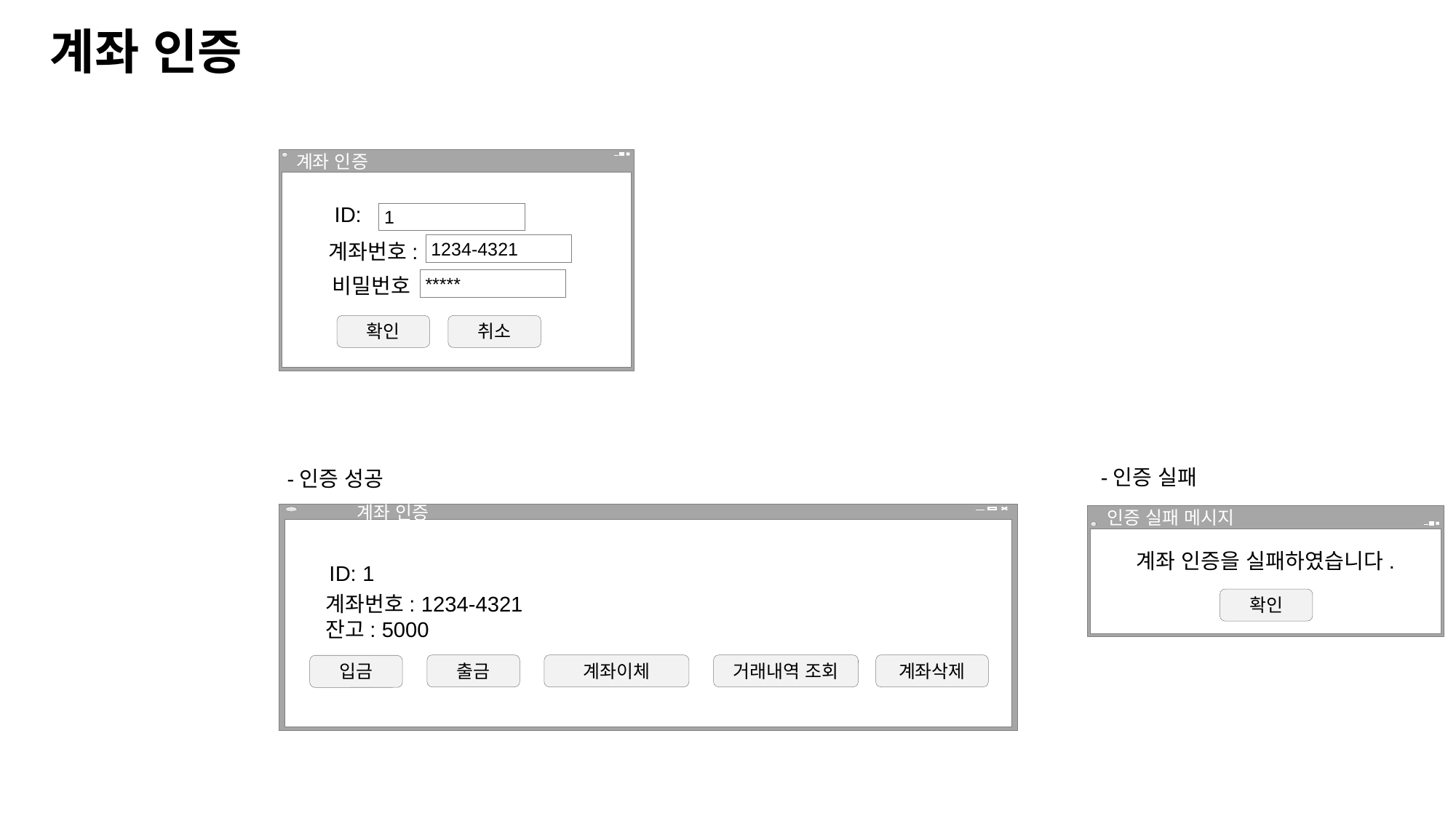

계좌 인증

계좌 인증

ID:
1
계좌번호:
1234-4321
비밀번호
*****
확인
취소
-인증 실패
-인증 성공

계좌 인증

인증 실패 메시지

계좌 인증을 실패하였습니다.
ID: 1
계좌번호: 1234-4321
잔고: 5000

확인
거래내역 조회
계좌삭제
출금
계좌이체
입금